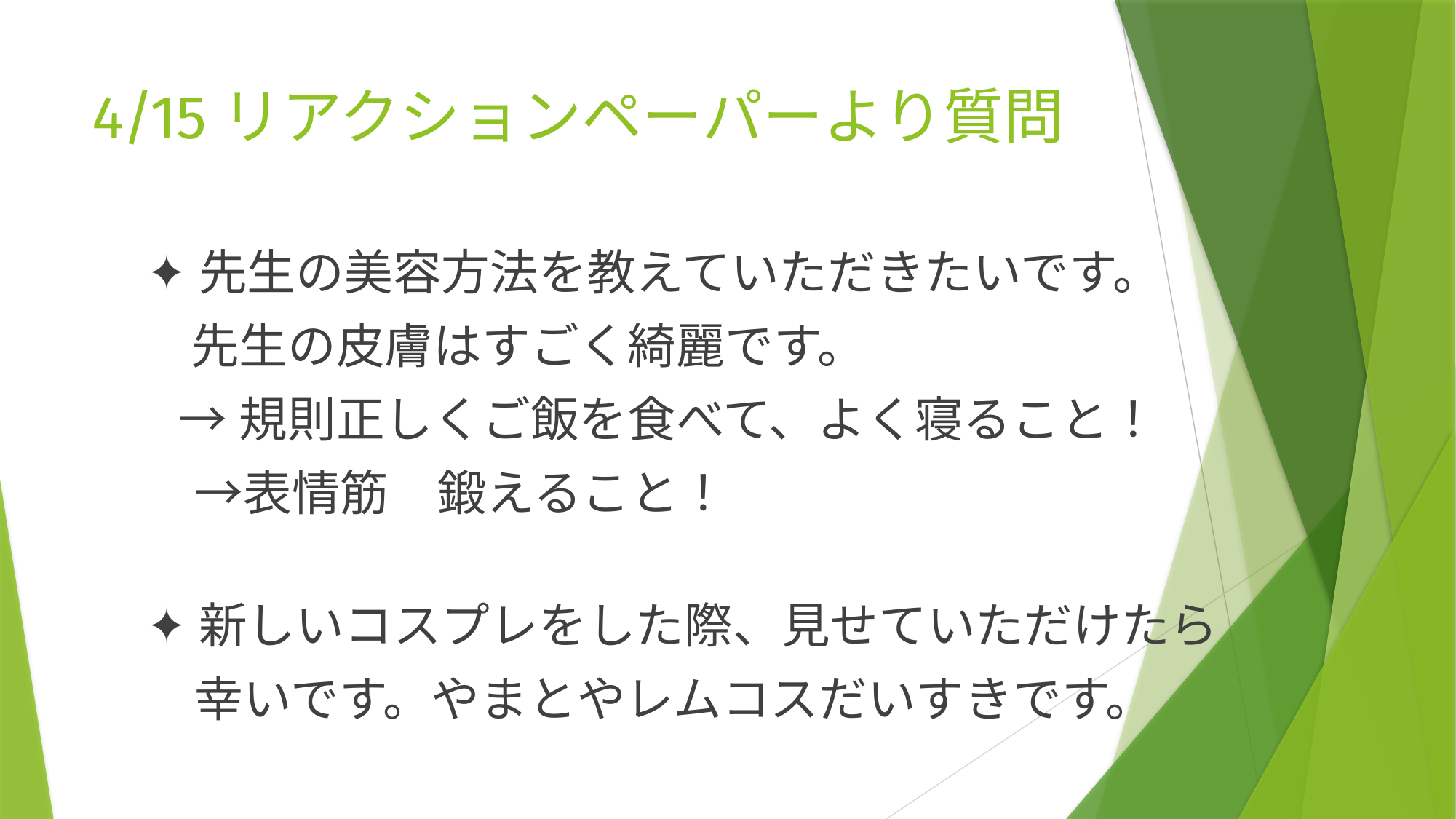

# 4/15リアクションペーパーより質問
✦先生の美容方法を教えていただきたいです。
   先生の皮膚はすごく綺麗です。
   →規則正しくご飯を食べて、よく寝ること！
　→表情筋　鍛えること！

✦新しいコスプレをした際、見せていただけたら
　幸いです。やまとやレムコスだいすきです。